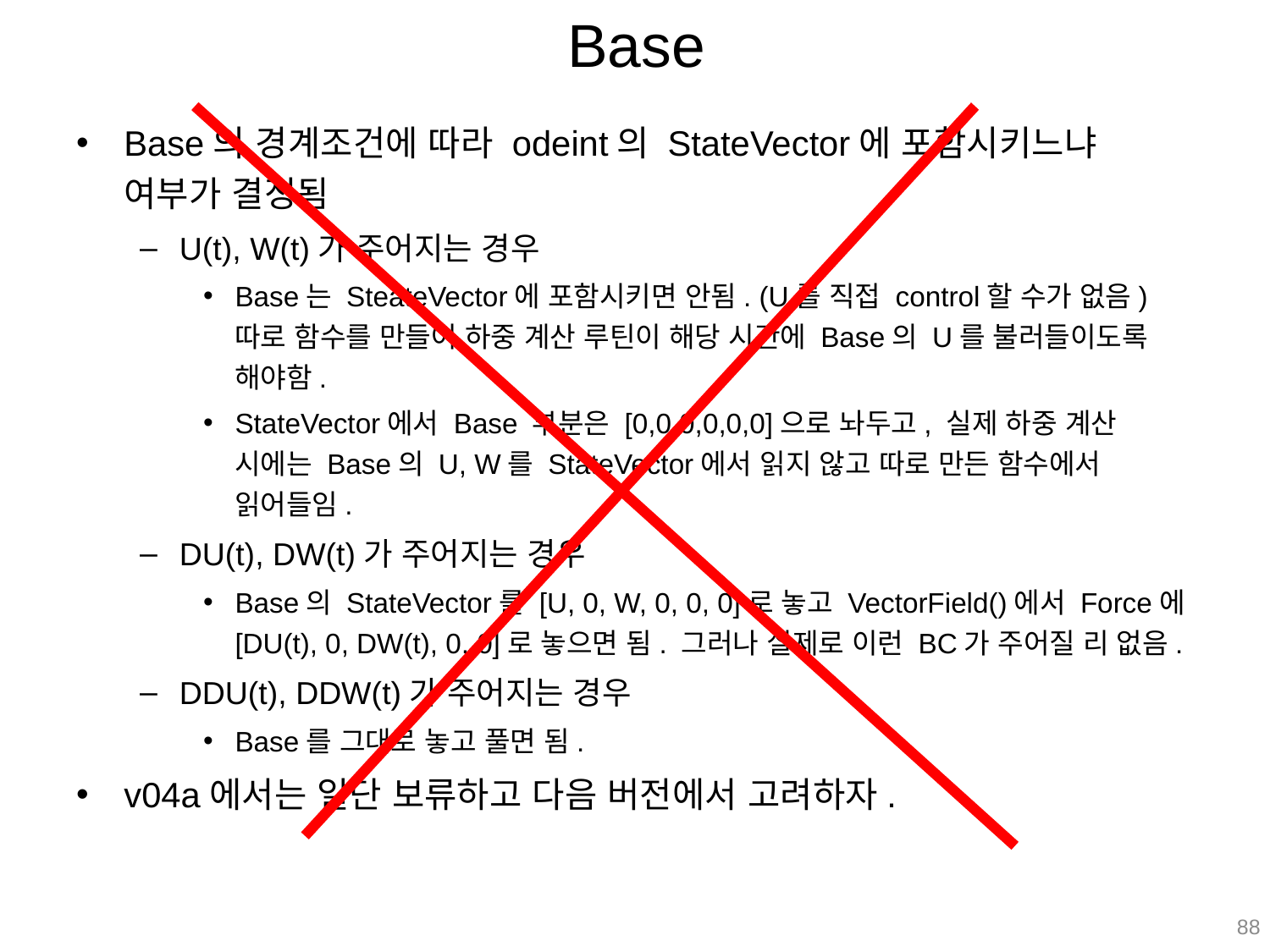

# Base
Base의 경계조건에 따라 odeint의 StateVector에 포함시키느냐 여부가 결정됨
U(t), W(t)가 주어지는 경우
Base는 SteateVector에 포함시키면 안됨. (U를 직접 control할 수가 없음) 따로 함수를 만들어 하중 계산 루틴이 해당 시간에 Base의 U를 불러들이도록 해야함.
StateVector에서 Base 부분은 [0,0,0,0,0,0]으로 놔두고, 실제 하중 계산 시에는 Base의 U, W를 StateVector에서 읽지 않고 따로 만든 함수에서 읽어들임.
DU(t), DW(t)가 주어지는 경우
Base의 StateVector를 [U, 0, W, 0, 0, 0]로 놓고 VectorField()에서 Force에 [DU(t), 0, DW(t), 0, 0]로 놓으면 됨. 그러나 실제로 이런 BC가 주어질 리 없음.
DDU(t), DDW(t)가 주어지는 경우
Base를 그대로 놓고 풀면 됨.
v04a에서는 일단 보류하고 다음 버전에서 고려하자.
88